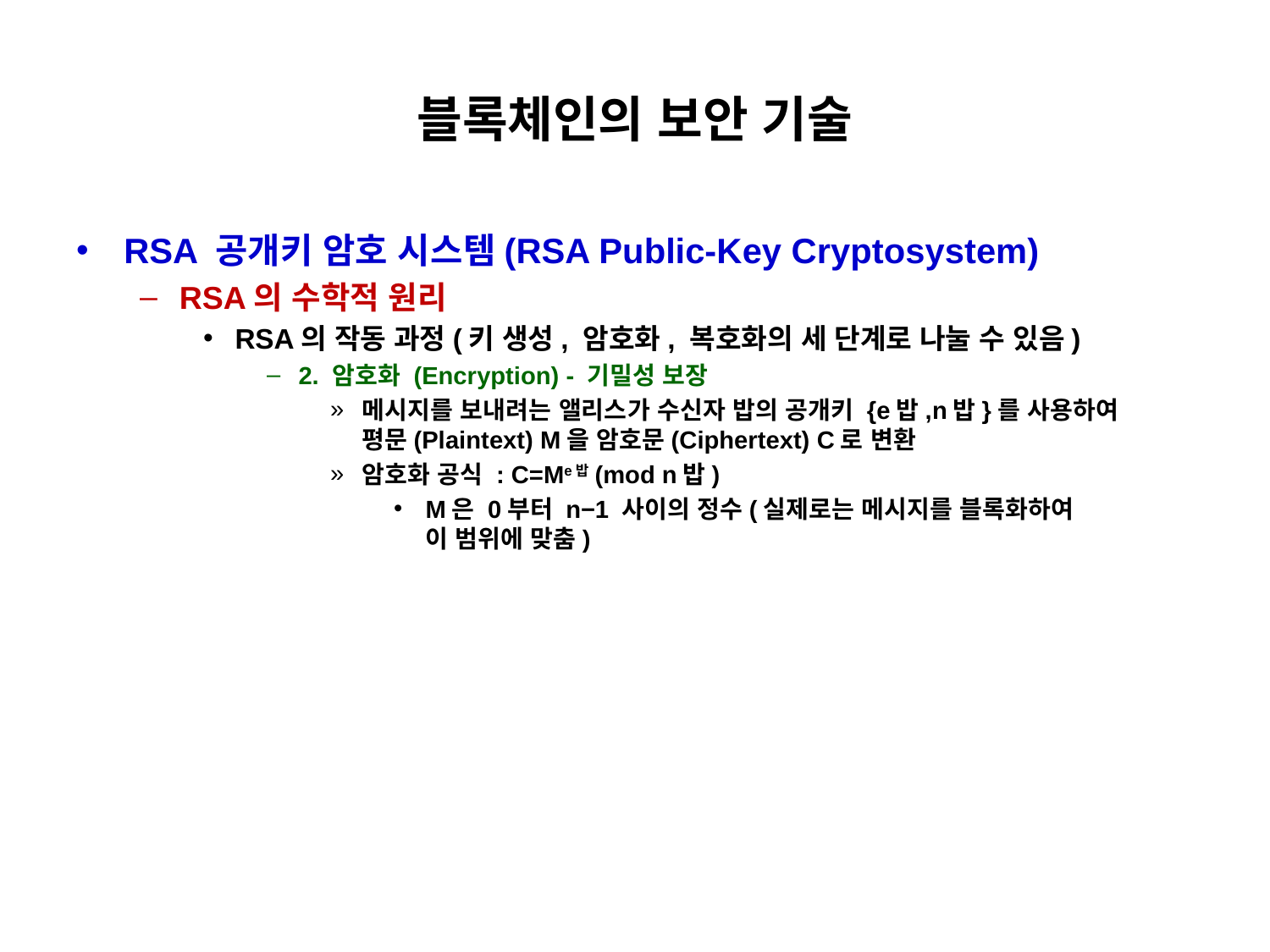

# 블록체인의 보안 기술
RSA 공개키 암호 시스템(RSA Public-Key Cryptosystem)
RSA의 수학적 원리
RSA의 작동 과정(키 생성, 암호화, 복호화의 세 단계로 나눌 수 있음)
2. 암호화 (Encryption) - 기밀성 보장
메시지를 보내려는 앨리스가 수신자 밥의 공개키 {e밥​,n밥​}를 사용하여
평문(Plaintext) M을 암호문(Ciphertext) C로 변환
암호화 공식 : C=Me밥​(mod n밥​)
M은 0부터 n−1 사이의 정수(실제로는 메시지를 블록화하여
이 범위에 맞춤)